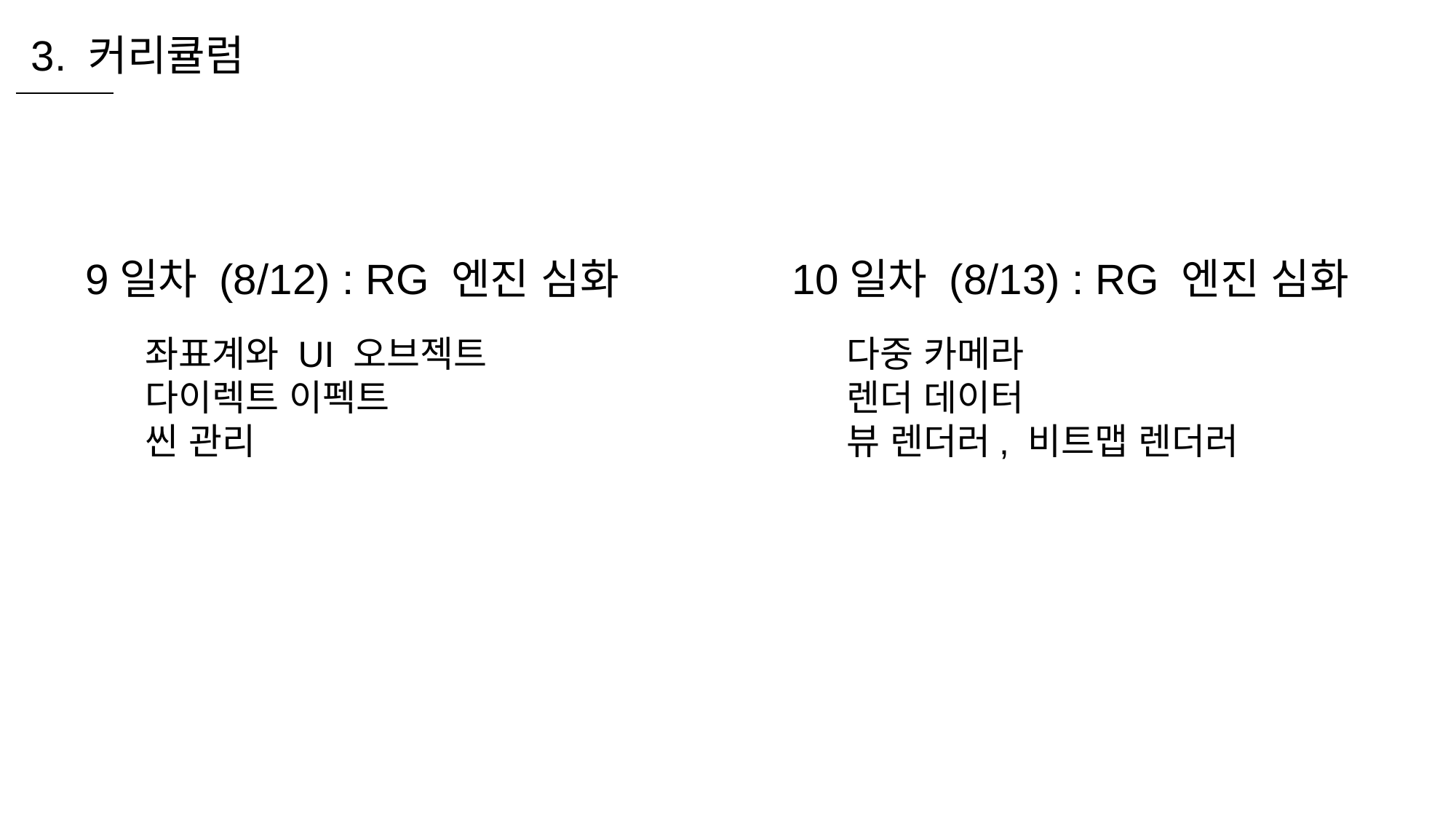

3. 커리큘럼
9일차 (8/12) : RG 엔진 심화
10일차 (8/13) : RG 엔진 심화
좌표계와 UI 오브젝트
다이렉트 이펙트
씬 관리
다중 카메라
렌더 데이터
뷰 렌더러, 비트맵 렌더러